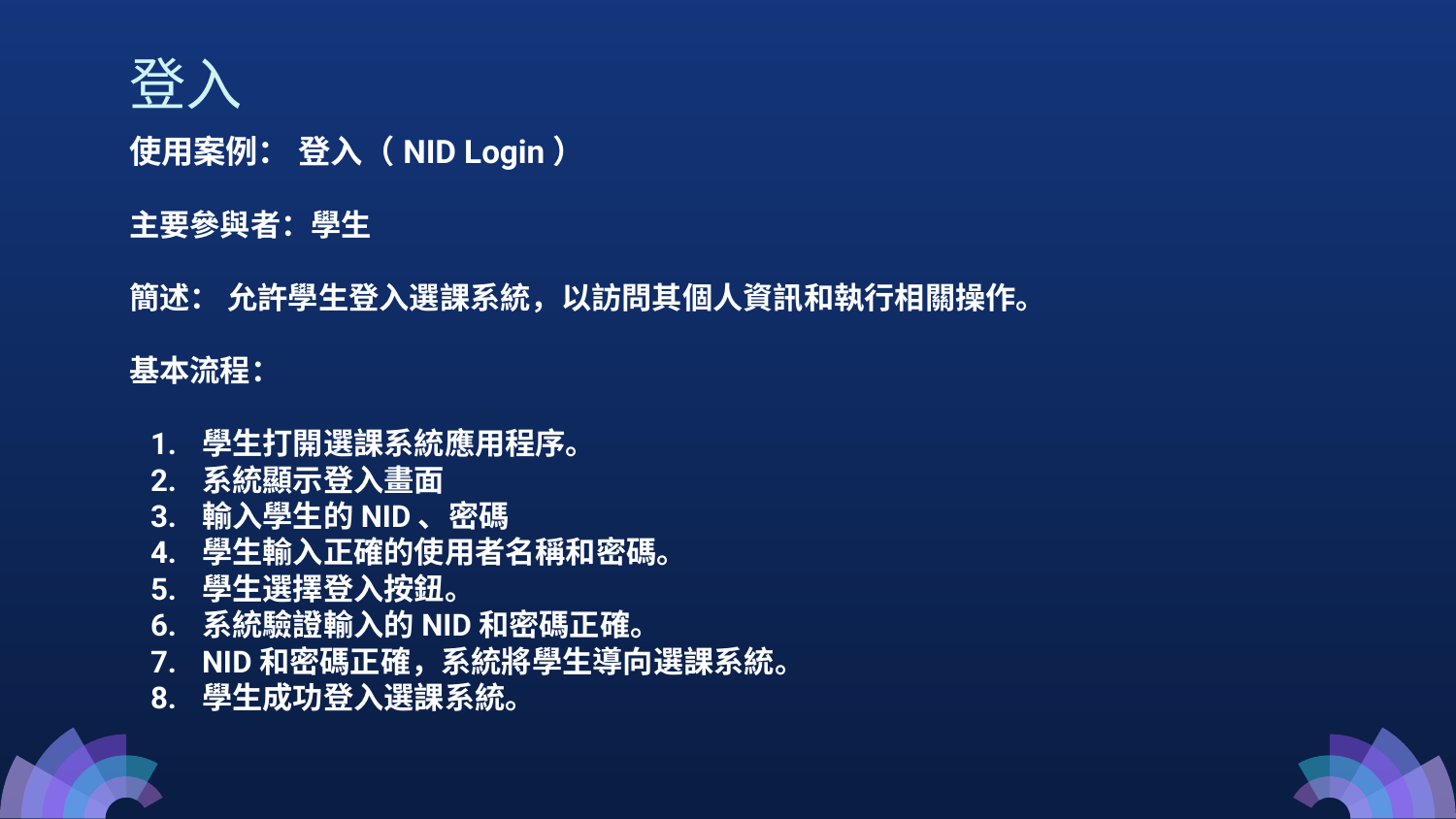

登入
使用案例： 登入（NID Login）

主要參與者：學生

簡述： 允許學生登入選課系統，以訪問其個人資訊和執行相關操作。

基本流程：

學生打開選課系統應用程序。
系統顯示登入畫面
輸入學生的NID、密碼
學生輸入正確的使用者名稱和密碼。
學生選擇登入按鈕。
系統驗證輸入的NID和密碼正確。
NID和密碼正確，系統將學生導向選課系統。
學生成功登入選課系統。